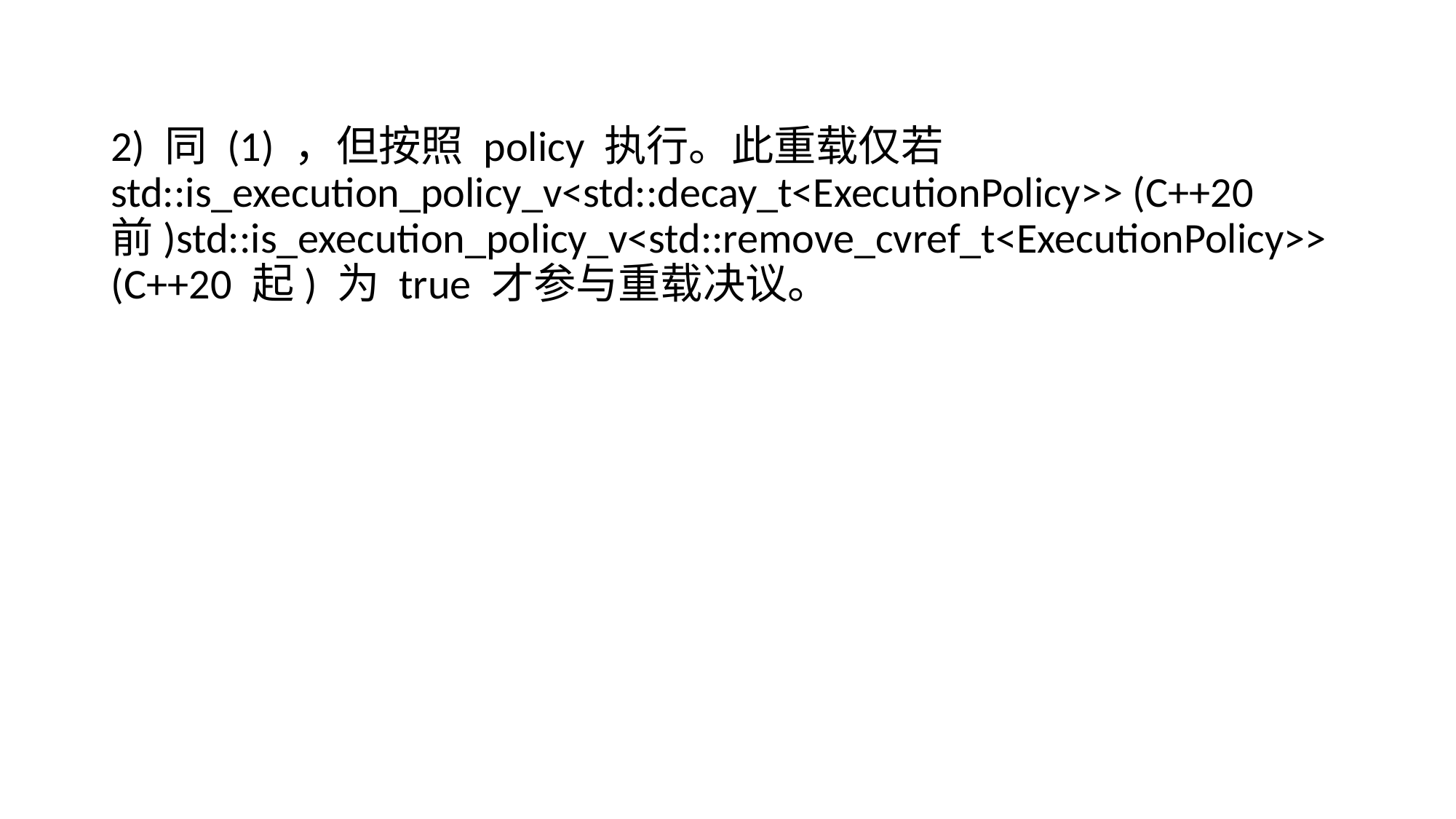

2) 同 (1) ，但按照 policy 执行。此重载仅若 std::is_execution_policy_v<std::decay_t<ExecutionPolicy>> (C++20 前)std::is_execution_policy_v<std::remove_cvref_t<ExecutionPolicy>> (C++20 起) 为 true 才参与重载决议。